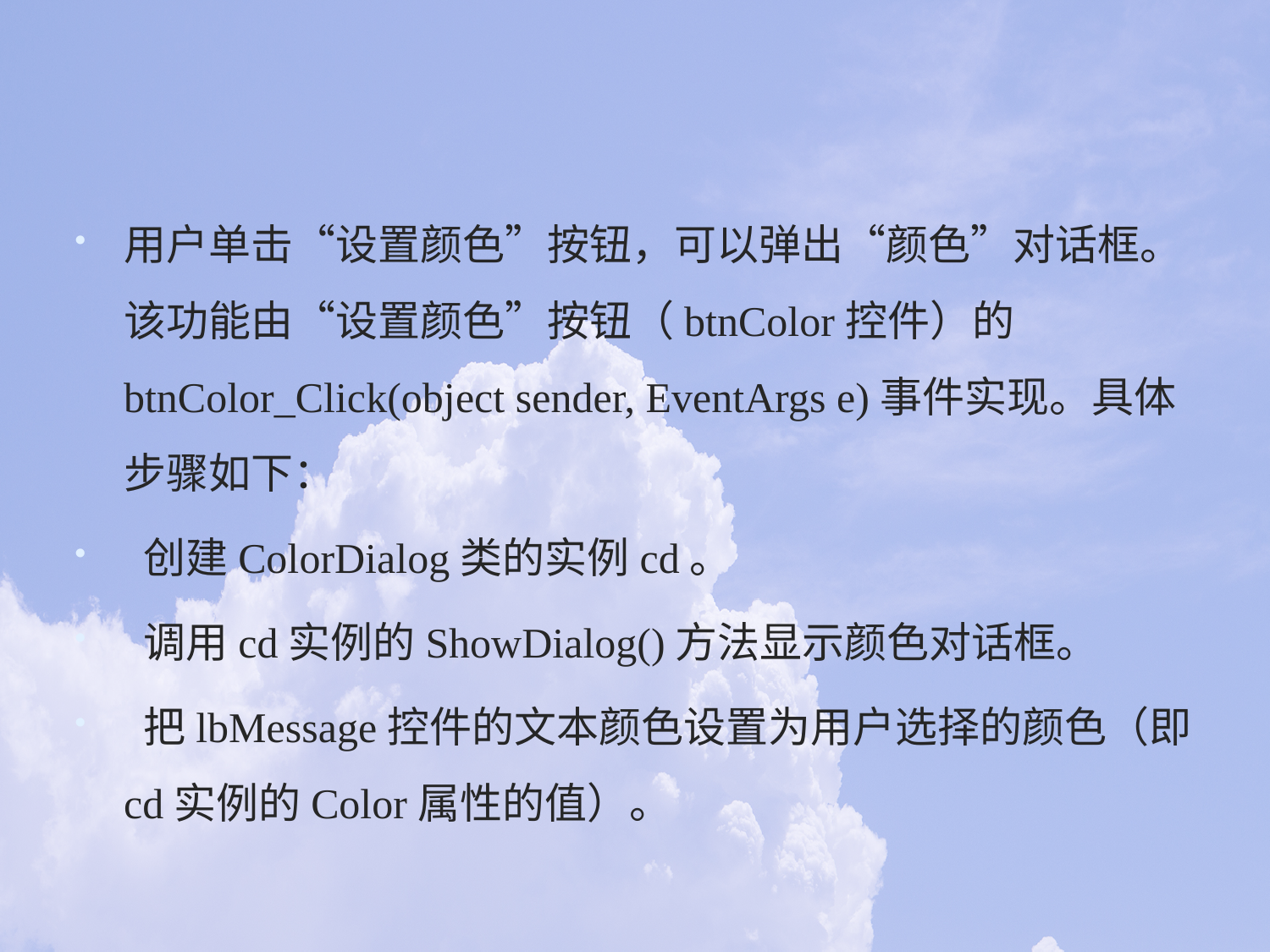

用户单击“设置颜色”按钮，可以弹出“颜色”对话框。该功能由“设置颜色”按钮（btnColor控件）的btnColor_Click(object sender, EventArgs e)事件实现。具体步骤如下：
 创建ColorDialog类的实例cd。
 调用cd实例的ShowDialog()方法显示颜色对话框。
 把lbMessage控件的文本颜色设置为用户选择的颜色（即cd实例的Color属性的值）。